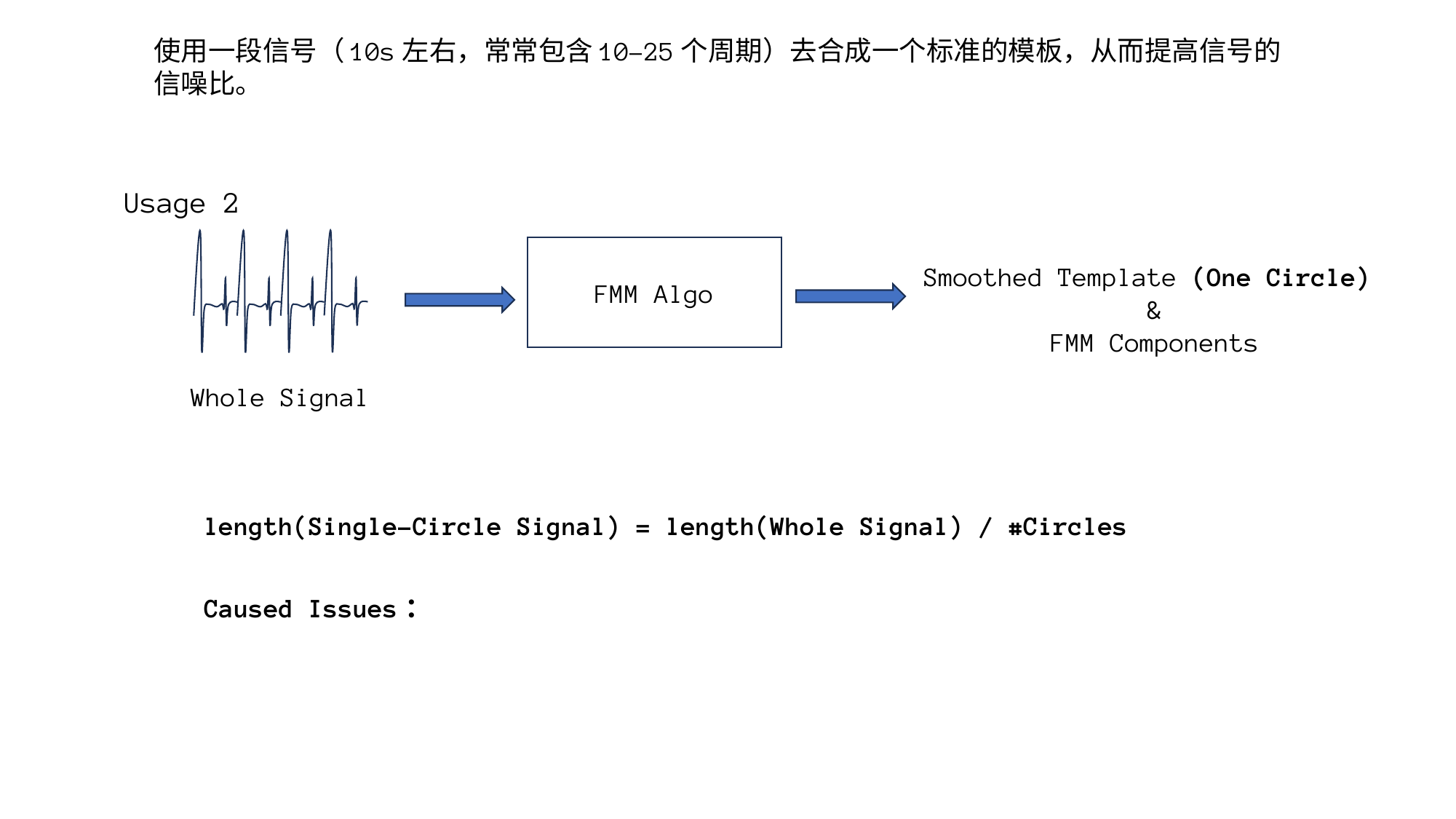

使用一段信号（10s左右，常常包含10-25个周期）去合成一个标准的模板，从而提高信号的信噪比。
Usage 2

FMM Algo
Smoothed Template (One Circle)
&
FMM Components

Whole Signal
length(Single-Circle Signal) = length(Whole Signal) / #Circles
Caused Issues：